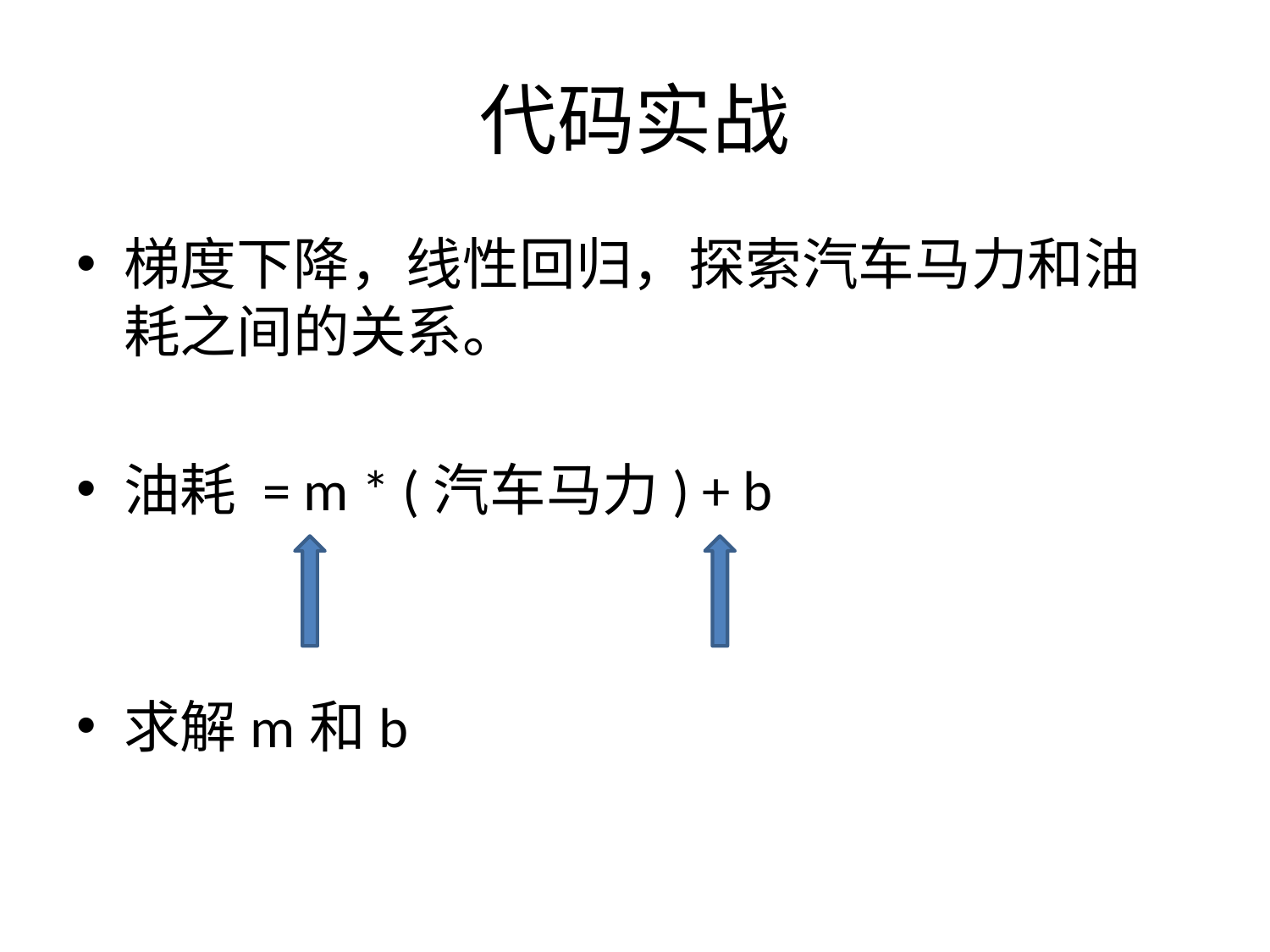

# 代码实战
梯度下降，线性回归，探索汽车马力和油耗之间的关系。

油耗 = m * (汽车马力) + b

求解m和b